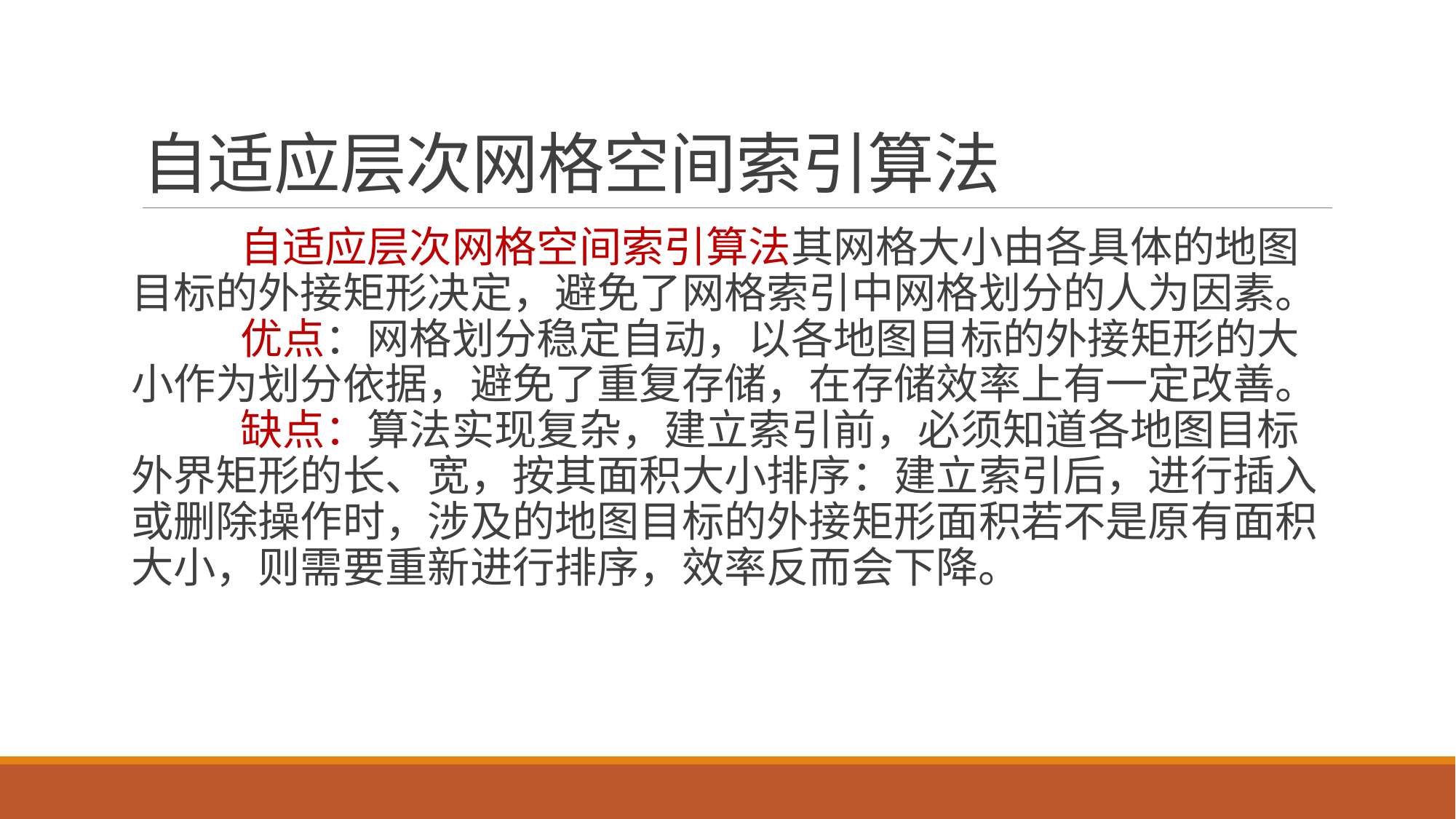

# 自适应层次网格空间索引算法
	自适应层次网格空间索引算法其网格大小由各具体的地图目标的外接矩形决定，避免了网格索引中网格划分的人为因素。	优点：网格划分稳定自动，以各地图目标的外接矩形的大小作为划分依据，避免了重复存储，在存储效率上有一定改善。	缺点：算法实现复杂，建立索引前，必须知道各地图目标外界矩形的长、宽，按其面积大小排序：建立索引后，进行插入或删除操作时，涉及的地图目标的外接矩形面积若不是原有面积大小，则需要重新进行排序，效率反而会下降。